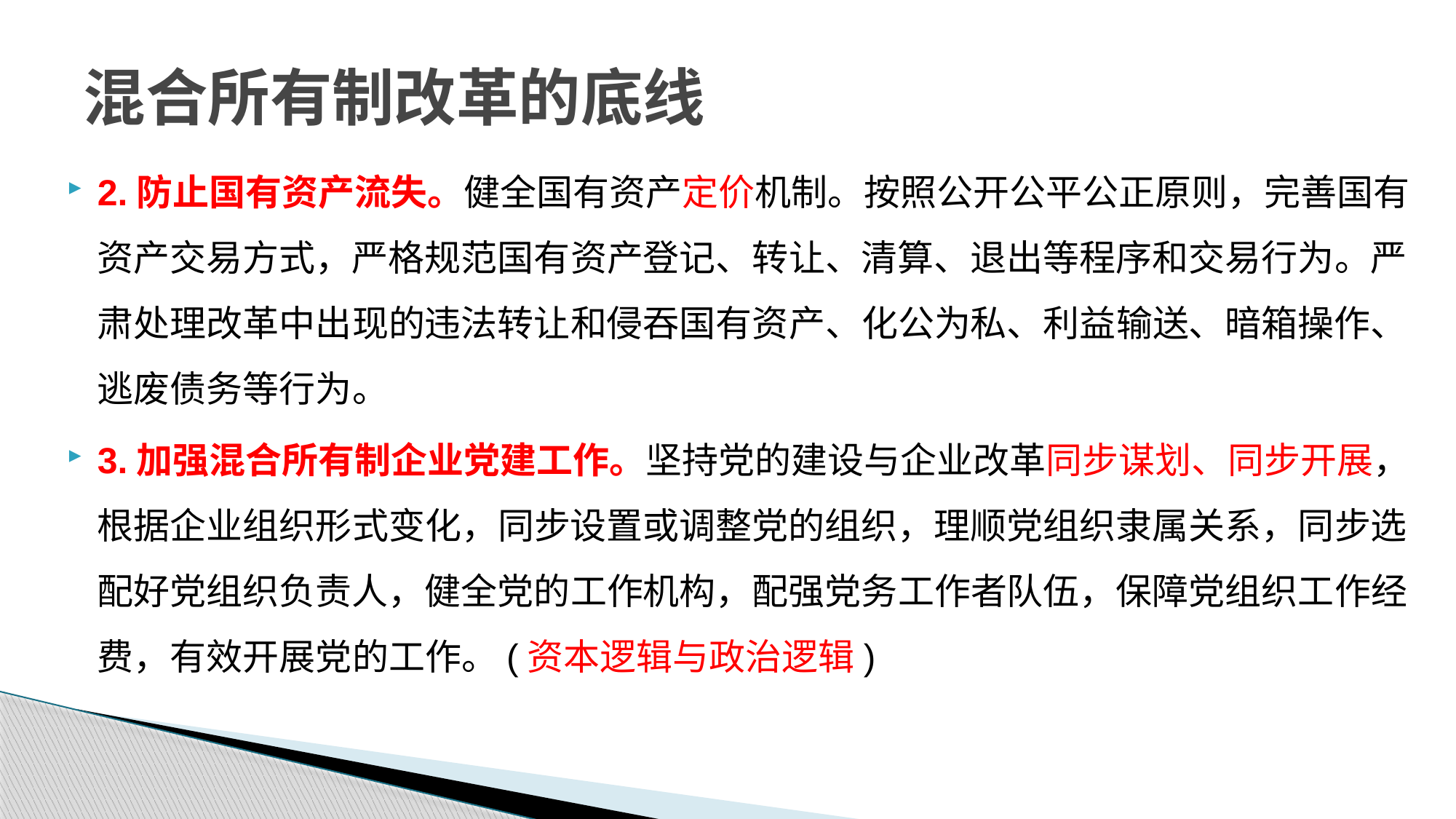

# 混合所有制改革的底线
2.防止国有资产流失。健全国有资产定价机制。按照公开公平公正原则，完善国有资产交易方式，严格规范国有资产登记、转让、清算、退出等程序和交易行为。严肃处理改革中出现的违法转让和侵吞国有资产、化公为私、利益输送、暗箱操作、逃废债务等行为。
3.加强混合所有制企业党建工作。坚持党的建设与企业改革同步谋划、同步开展，根据企业组织形式变化，同步设置或调整党的组织，理顺党组织隶属关系，同步选配好党组织负责人，健全党的工作机构，配强党务工作者队伍，保障党组织工作经费，有效开展党的工作。(资本逻辑与政治逻辑)